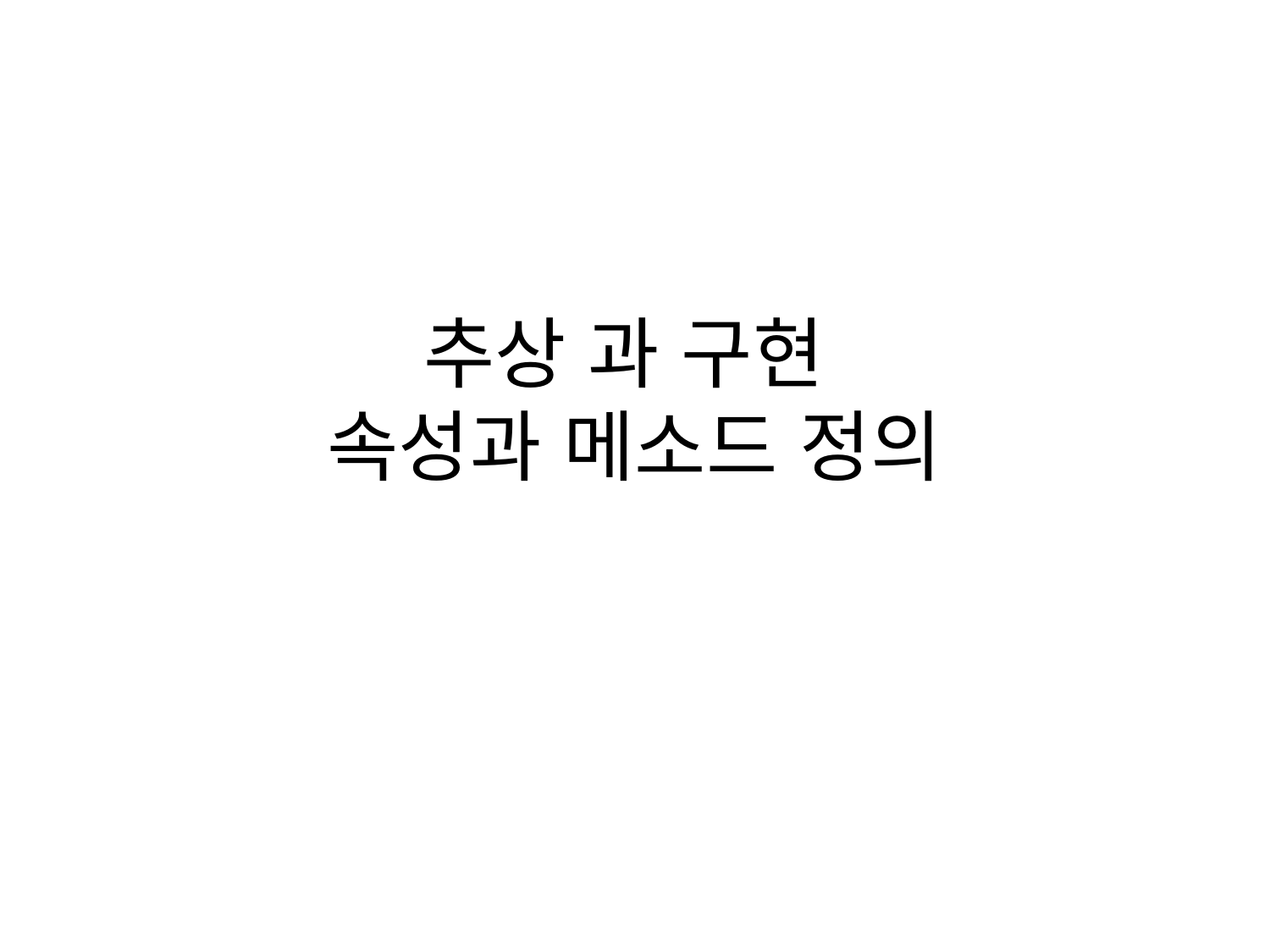

# 추상 과 구현 속성과 메소드 정의